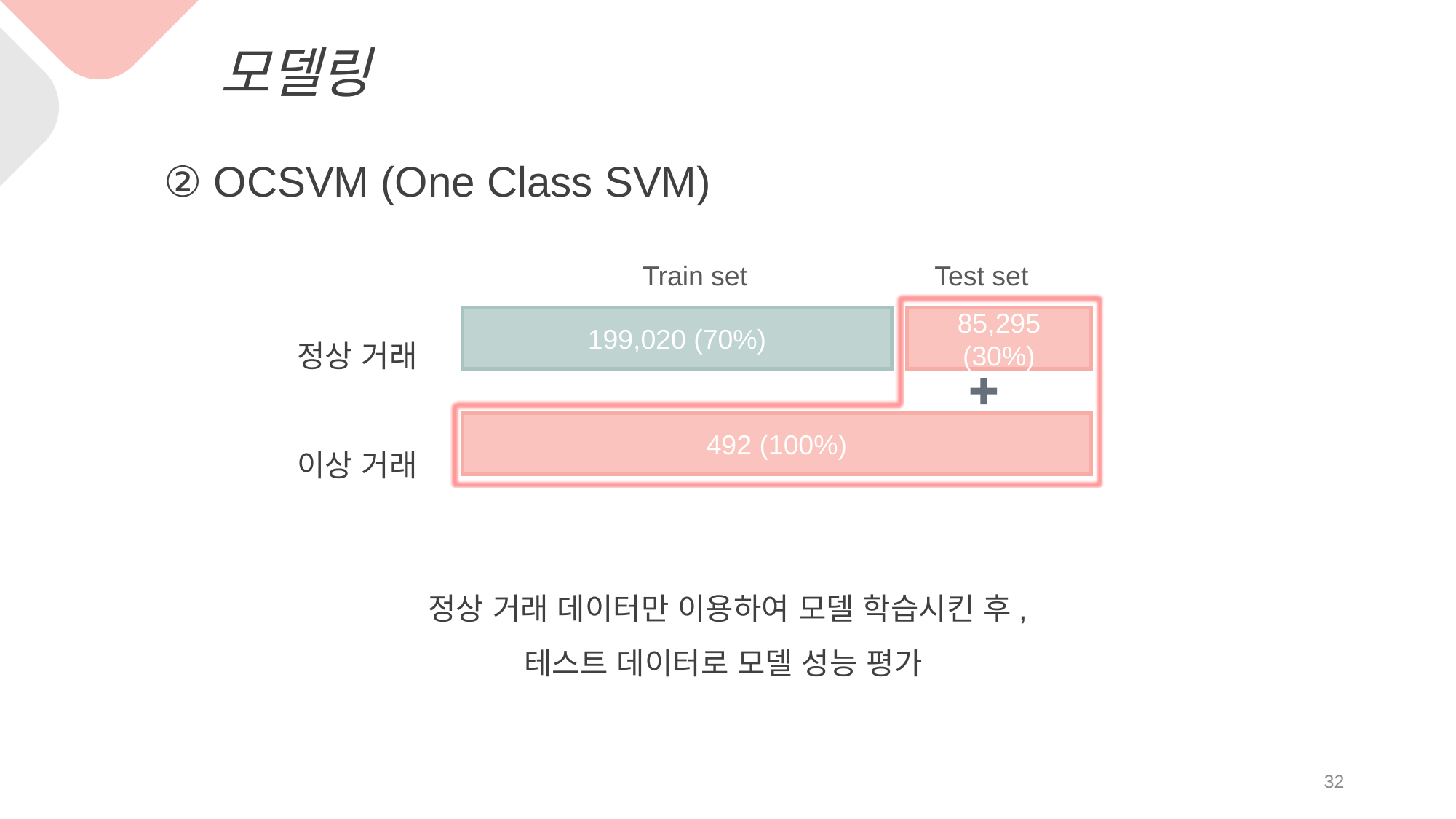

모델링
② OCSVM (One Class SVM)
Train set
Test set
정상 거래
이상 거래

199,020 (70%)
85,295 (30%)

492 (100%)
정상 거래 데이터만 이용하여 모델 학습시킨 후,
테스트 데이터로 모델 성능 평가
32